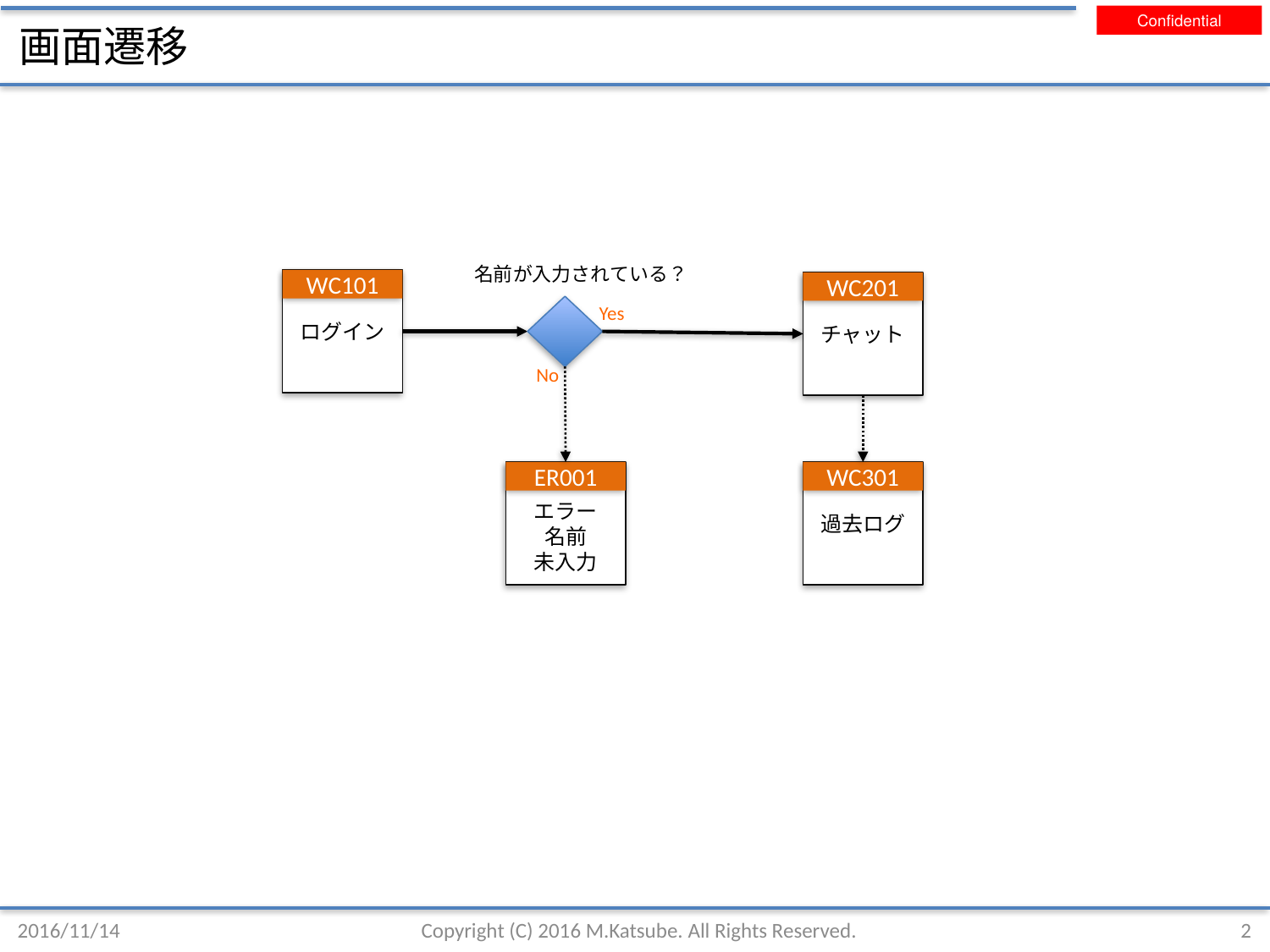

# 画面遷移
名前が入力されている？
WC101
ログイン
WC201
チャット
Yes

No
ER001

エラー
名前
未入力
WC301
過去ログ
2016/11/14
2
Copyright (C) 2016 M.Katsube. All Rights Reserved.